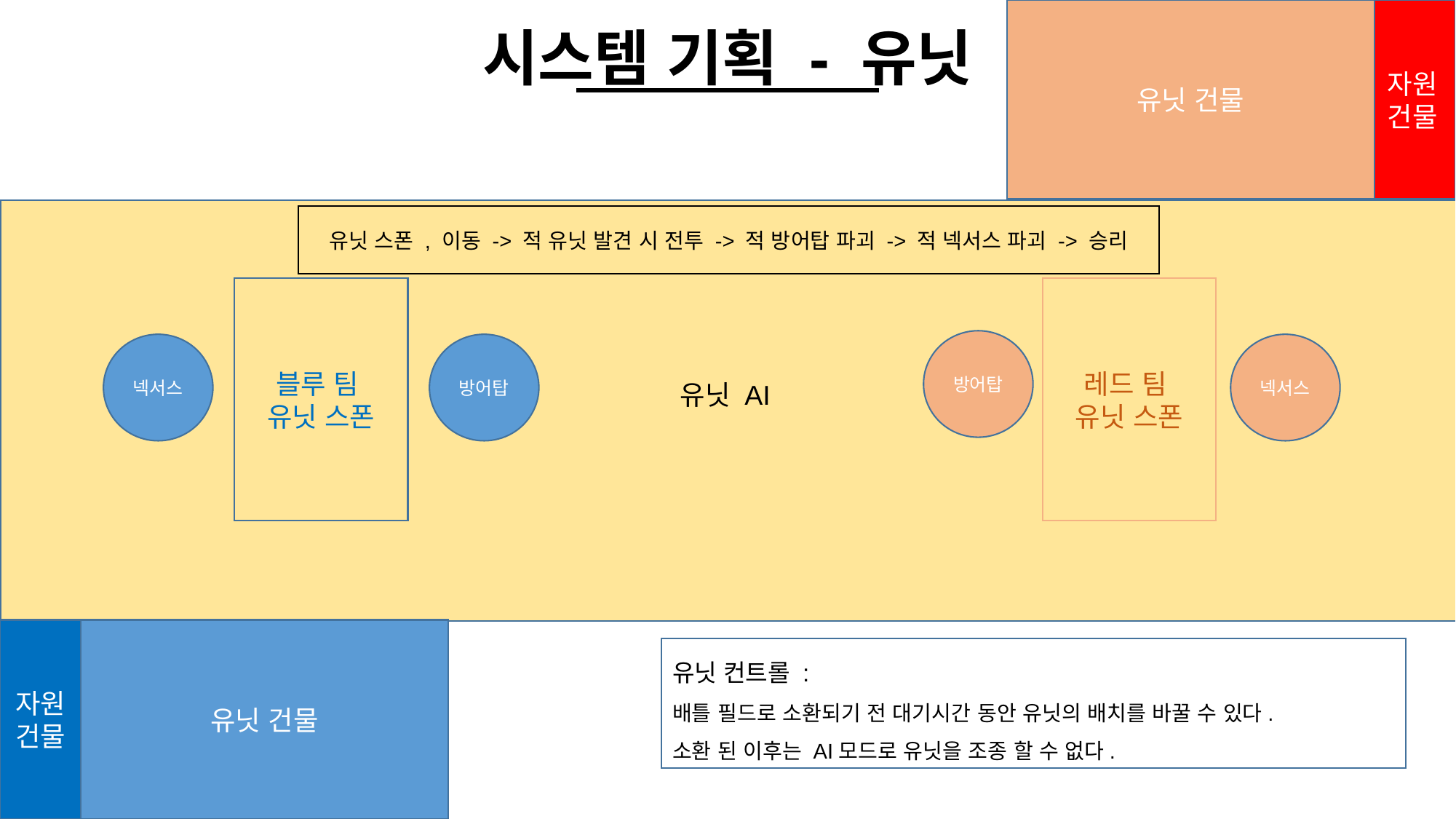

유닛 건물
자원건물
시스템 기획 - 유닛

유닛 스폰 , 이동 -> 적 유닛 발견 시 전투 -> 적 방어탑 파괴 -> 적 넥서스 파괴 -> 승리
블루 팀
유닛 스폰
레드 팀
유닛 스폰
방어탑
넥서스
방어탑
넥서스
유닛 AI
유닛 건물
자원건물
유닛 컨트롤 :
배틀 필드로 소환되기 전 대기시간 동안 유닛의 배치를 바꿀 수 있다.
소환 된 이후는 AI모드로 유닛을 조종 할 수 없다.